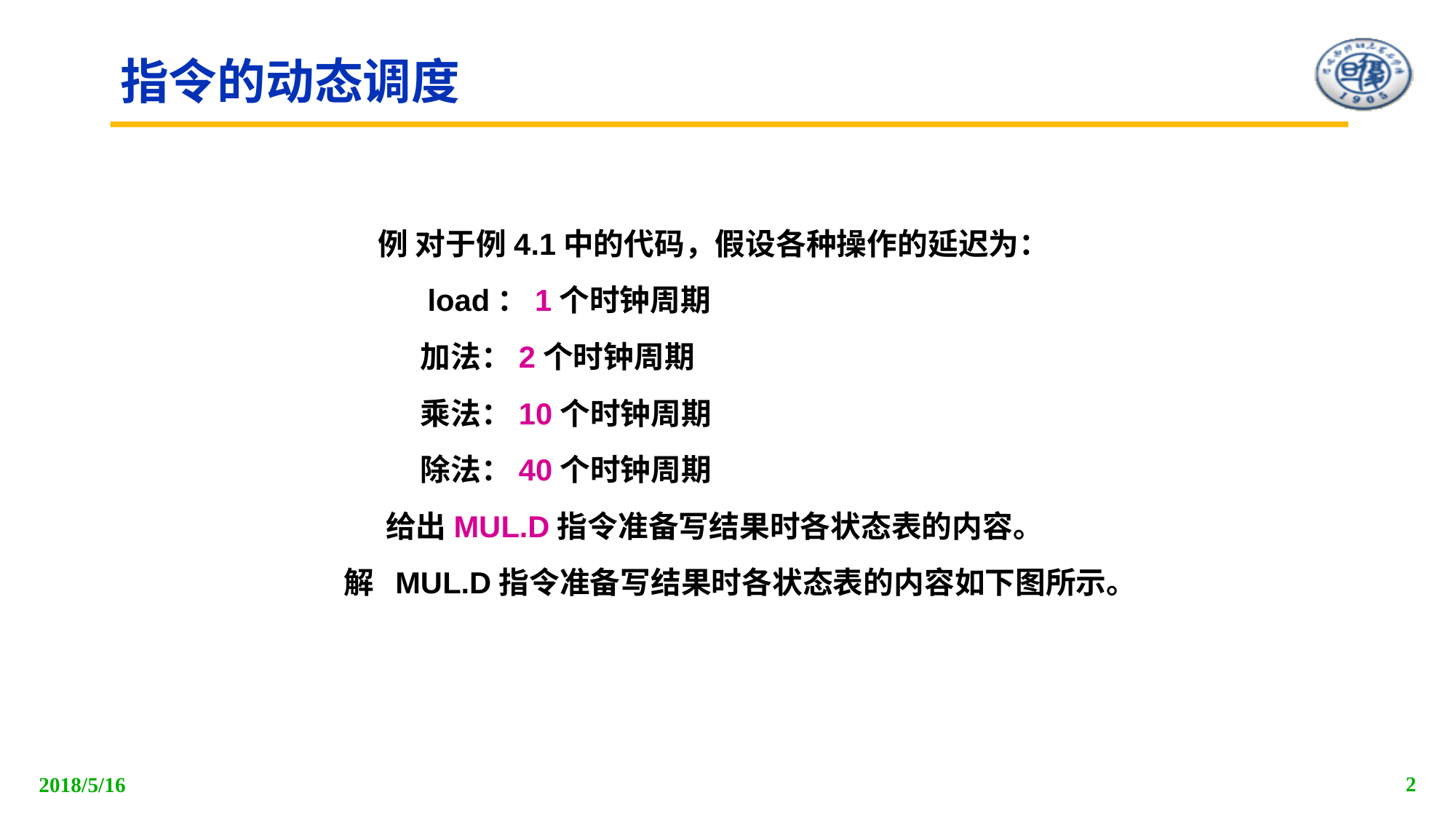

# 指令的动态调度
    例 对于例4.1中的代码，假设各种操作的延迟为：
          load：1个时钟周期
          加法：2个时钟周期
          乘法：10个时钟周期
          除法：40个时钟周期
     给出MUL.D指令准备写结果时各状态表的内容。
解  MUL.D指令准备写结果时各状态表的内容如下图所示。
2
2018/5/16